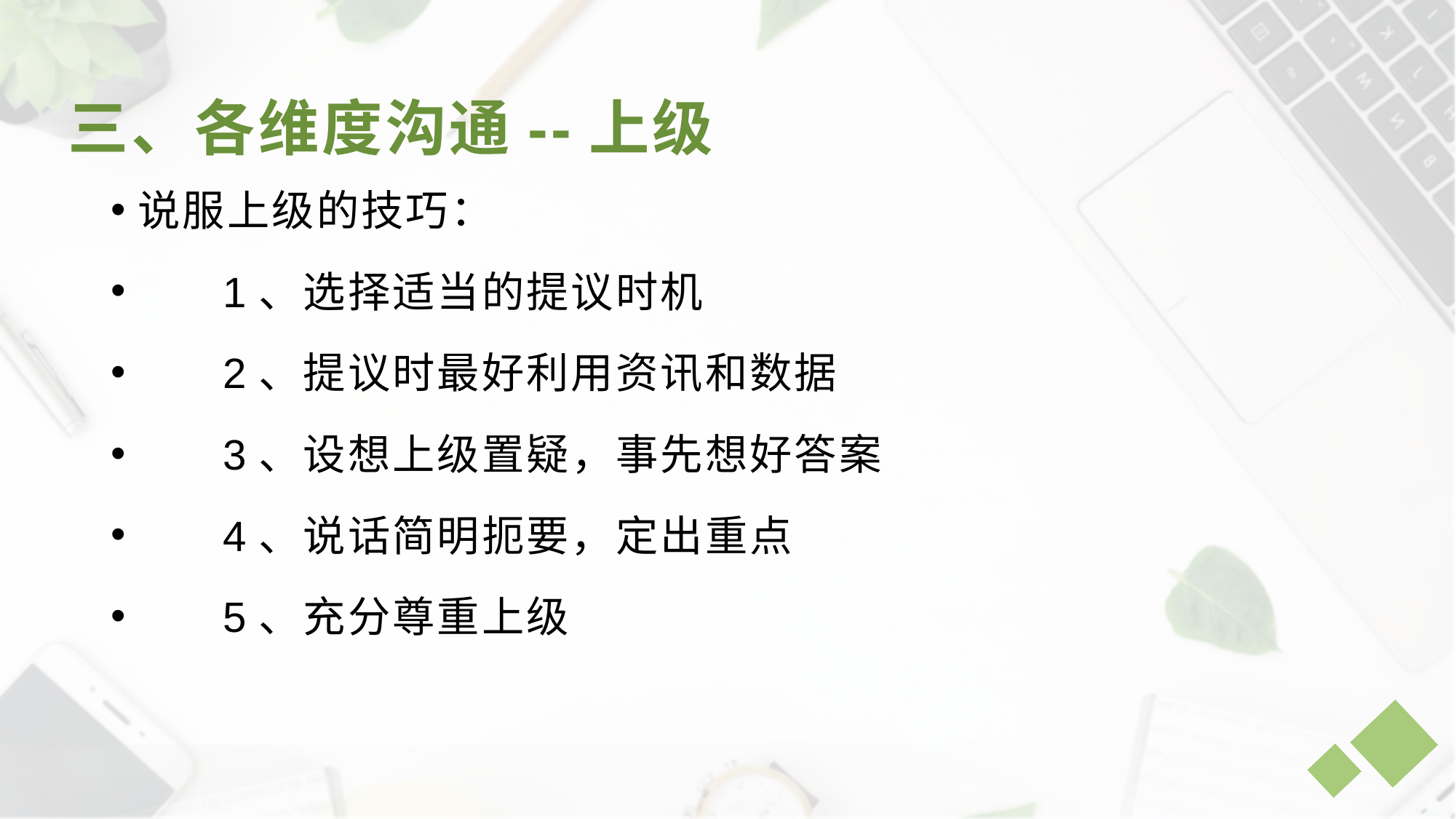

三、各维度沟通--上级
说服上级的技巧：
      1、选择适当的提议时机
      2、提议时最好利用资讯和数据
      3、设想上级置疑，事先想好答案
      4、说话简明扼要，定出重点
      5、充分尊重上级